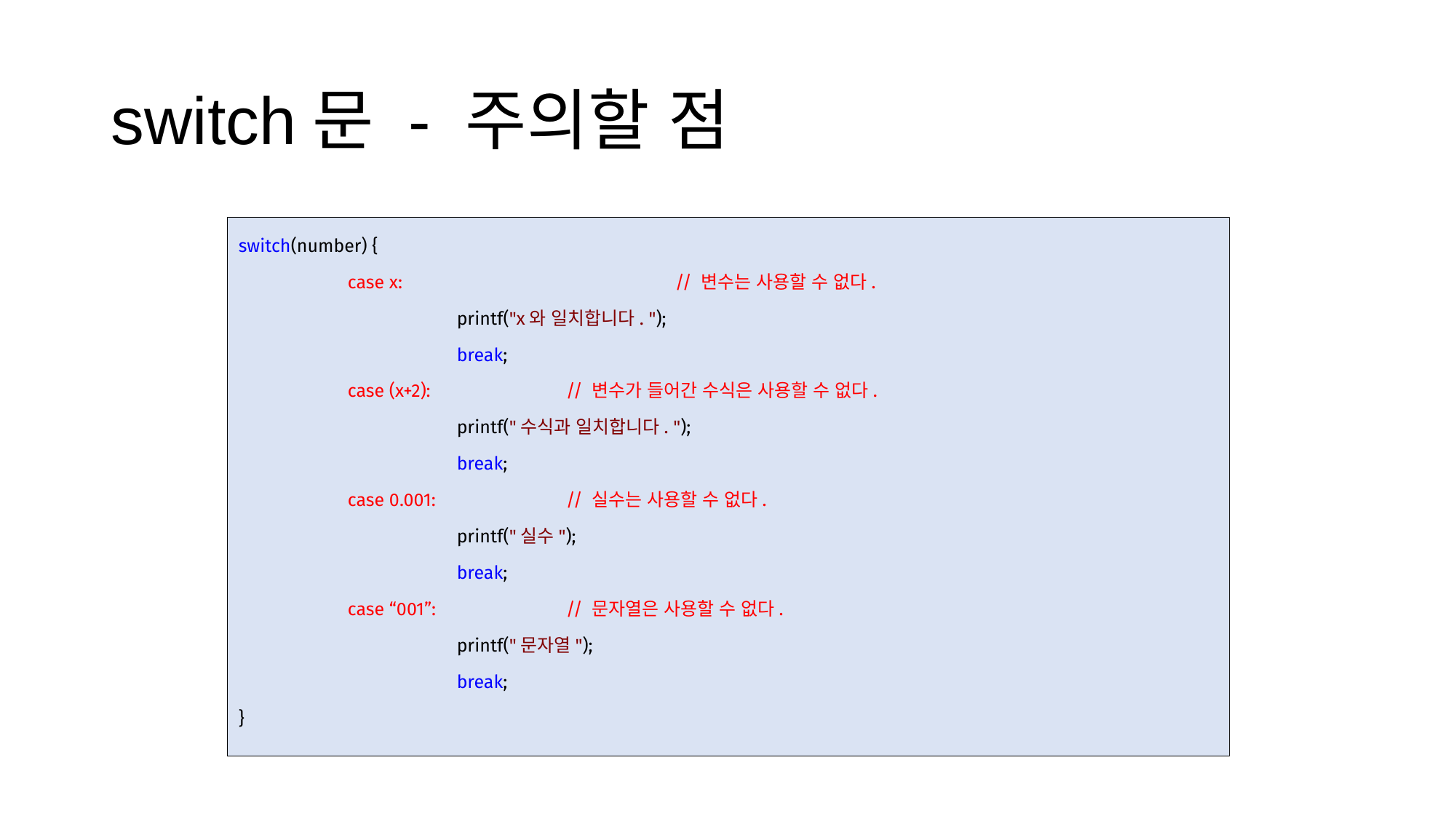

# switch문 - 주의할 점
switch(number) {
	case x:			// 변수는 사용할 수 없다.
		printf("x와 일치합니다. ");
		break;
	case (x+2):		// 변수가 들어간 수식은 사용할 수 없다.
		printf("수식과 일치합니다. ");
		break;
	case 0.001:		// 실수는 사용할 수 없다.
		printf("실수");
		break;
	case “001”:		// 문자열은 사용할 수 없다.
		printf("문자열");
		break;
}